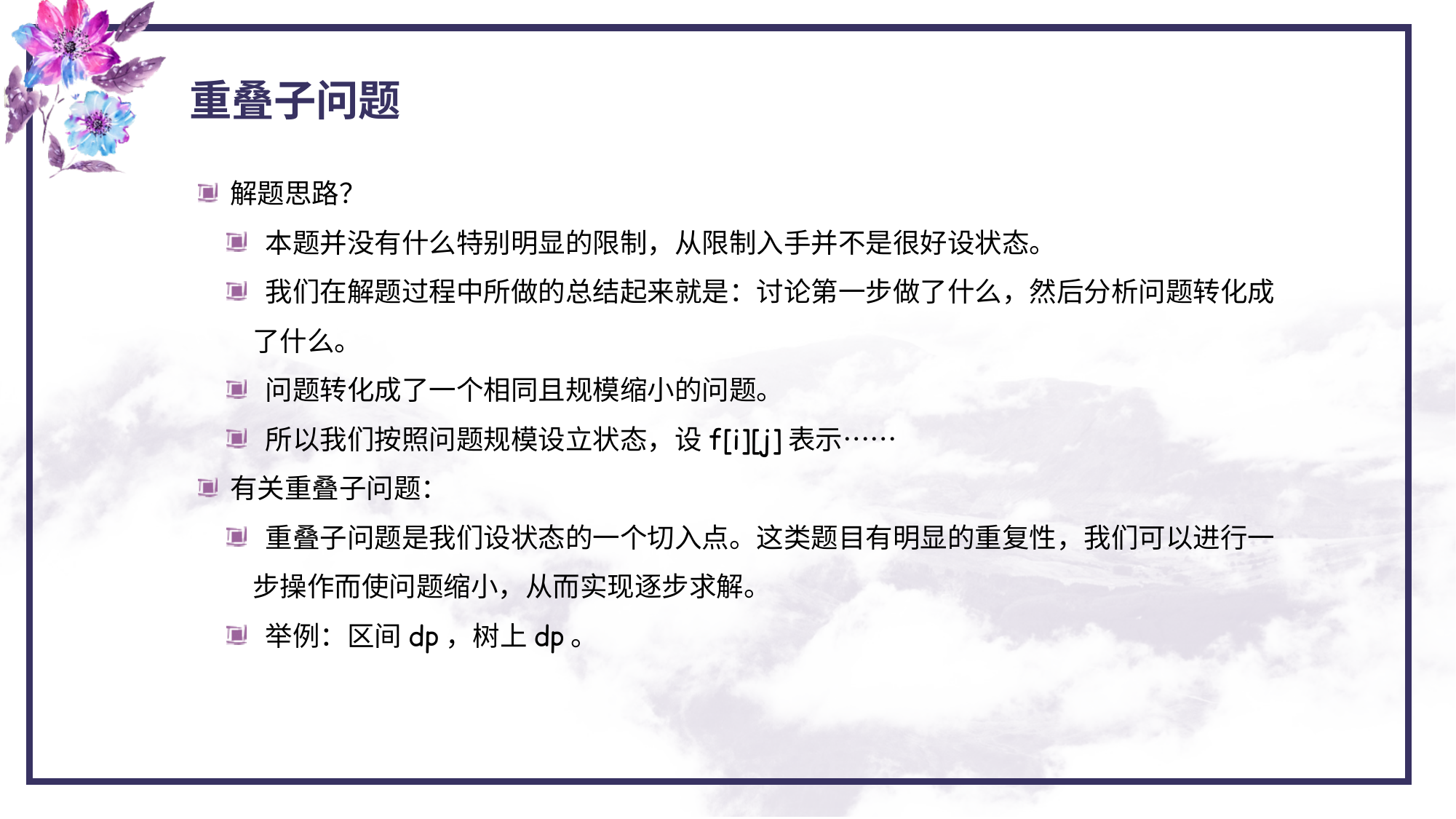

重叠子问题
 解题思路？
 本题并没有什么特别明显的限制，从限制入手并不是很好设状态。
 我们在解题过程中所做的总结起来就是：讨论第一步做了什么，然后分析问题转化成了什么。
 问题转化成了一个相同且规模缩小的问题。
 所以我们按照问题规模设立状态，设f[i][j]表示……
 有关重叠子问题：
 重叠子问题是我们设状态的一个切入点。这类题目有明显的重复性，我们可以进行一步操作而使问题缩小，从而实现逐步求解。
 举例：区间dp，树上dp。